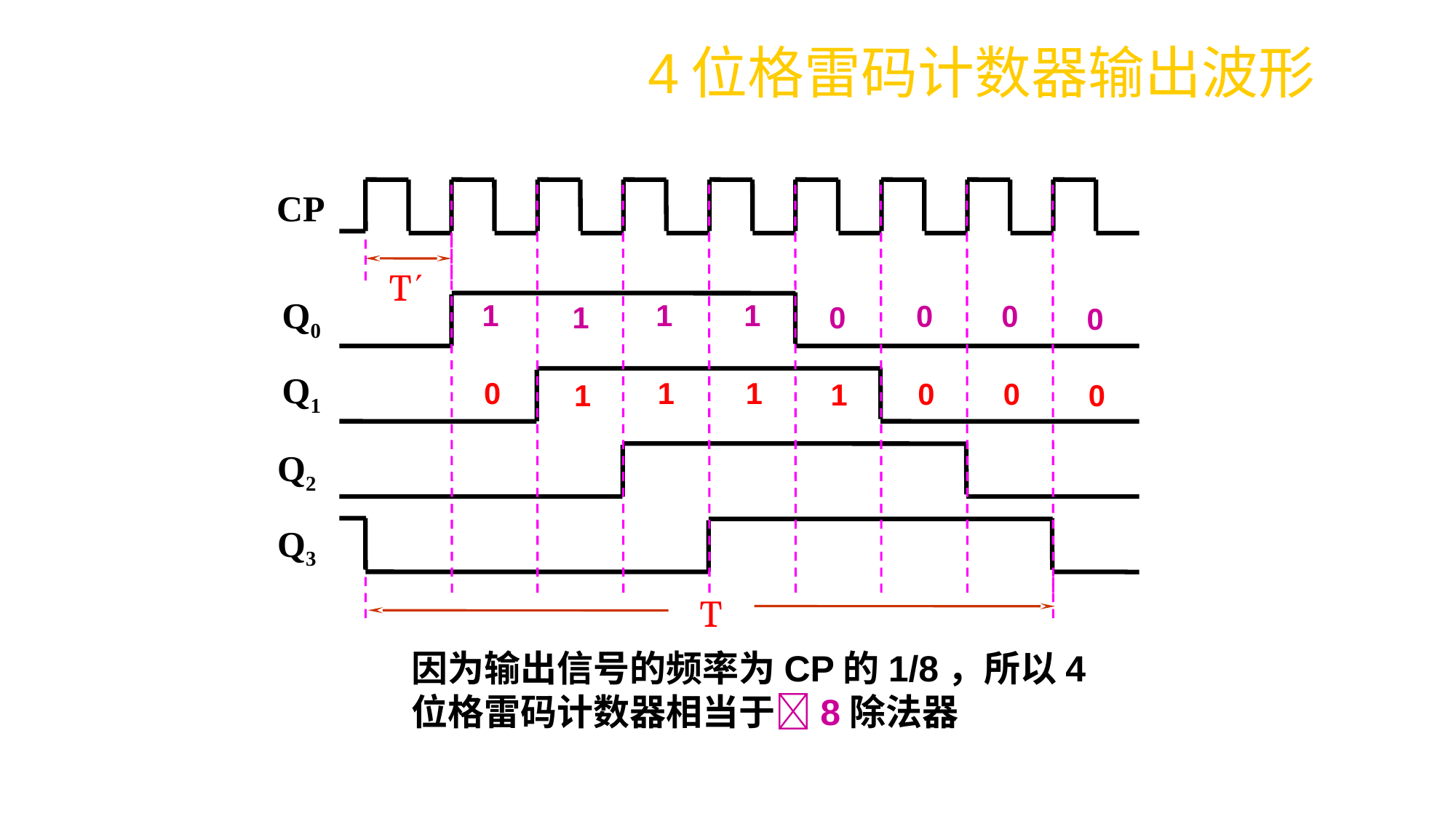

4位格雷码计数器输出波形

CP

T′
Q0

1
1
1
0
0
0
1
0
Q1

0
1
1
0
0
1
1
0
Q2

Q3

T

因为输出信号的频率为CP的1/8，所以4位格雷码计数器相当于÷8除法器